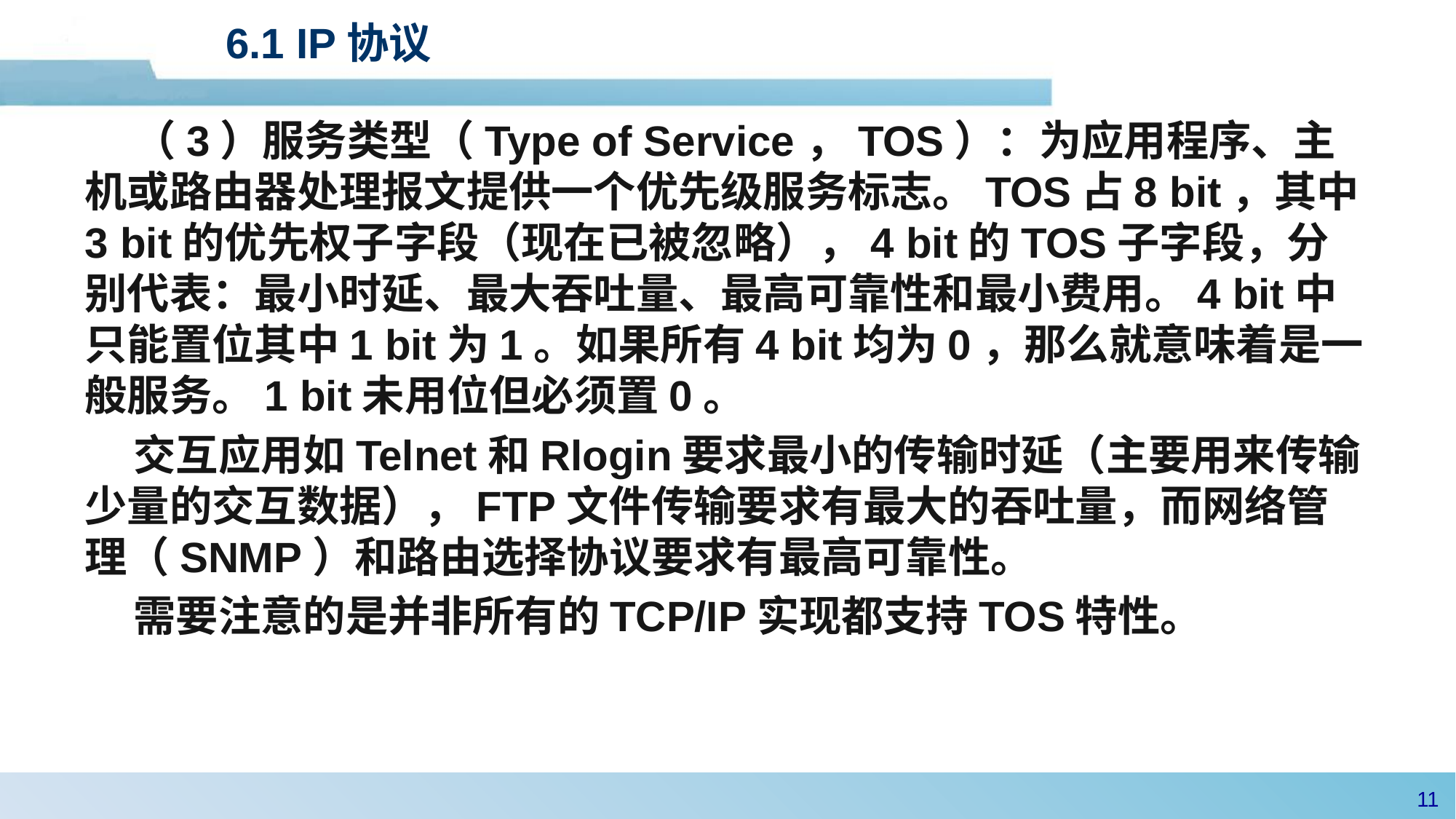

#
6.1 IP协议
    （3）服务类型（Type of Service，TOS）：为应用程序、主机或路由器处理报文提供一个优先级服务标志。TOS占8 bit，其中3 bit的优先权子字段（现在已被忽略），4 bit的TOS子字段，分别代表：最小时延、最大吞吐量、最高可靠性和最小费用。4 bit中只能置位其中1 bit为1。如果所有4 bit均为0，那么就意味着是一般服务。1 bit未用位但必须置0。
    交互应用如Telnet和Rlogin要求最小的传输时延（主要用来传输少量的交互数据），FTP文件传输要求有最大的吞吐量，而网络管理（SNMP）和路由选择协议要求有最高可靠性。
    需要注意的是并非所有的TCP/IP实现都支持TOS特性。
11